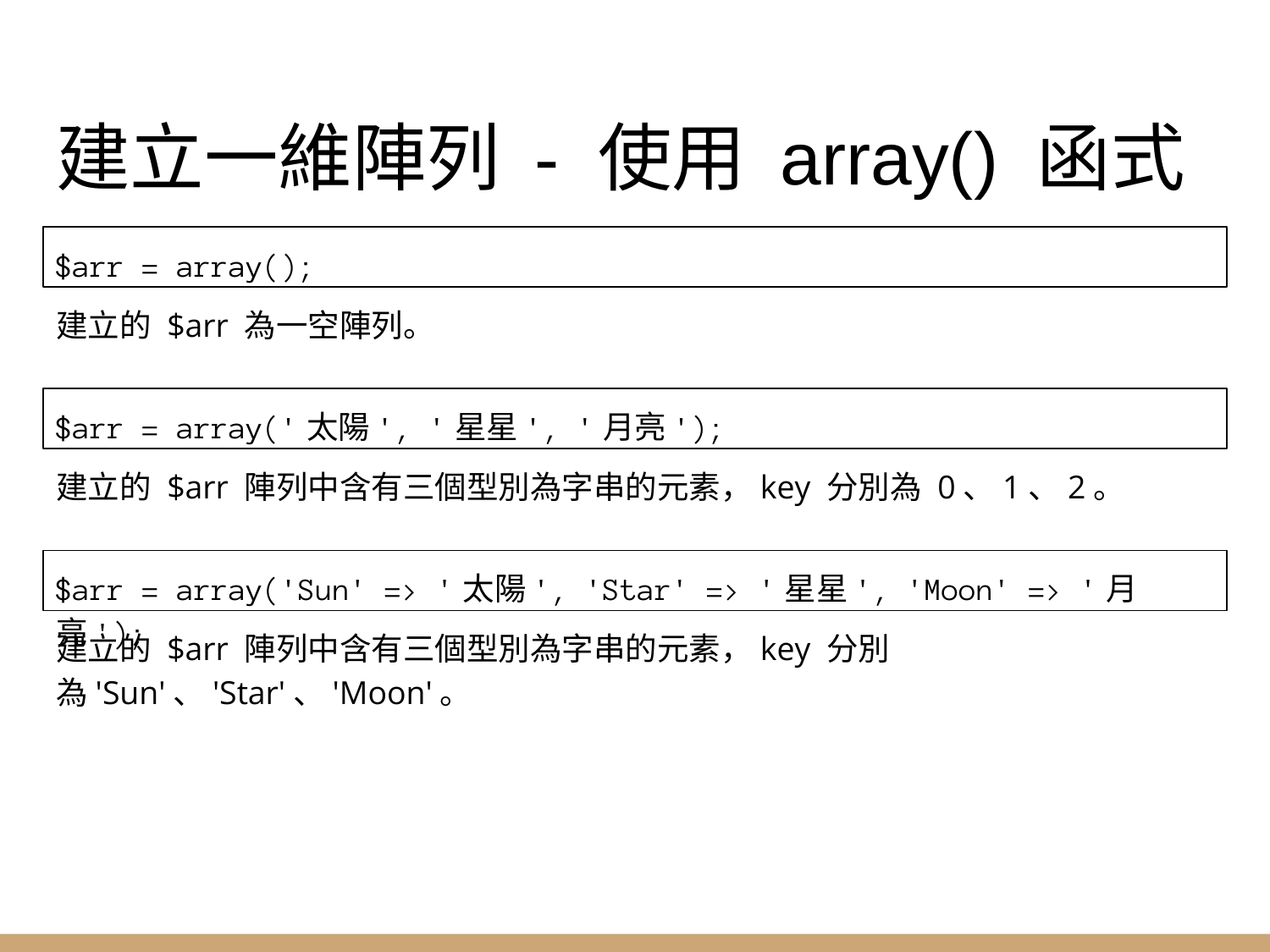

# 建立一維陣列 - 使用 array() 函式
$arr = array();
建立的 $arr 為一空陣列。
$arr = array('太陽', '星星', '月亮');
建立的 $arr 陣列中含有三個型別為字串的元素，key 分別為 0、1、2。
$arr = array('Sun' => '太陽', 'Star' => '星星', 'Moon' => '月亮');
建立的 $arr 陣列中含有三個型別為字串的元素，key 分別為'Sun'、'Star'、'Moon'。